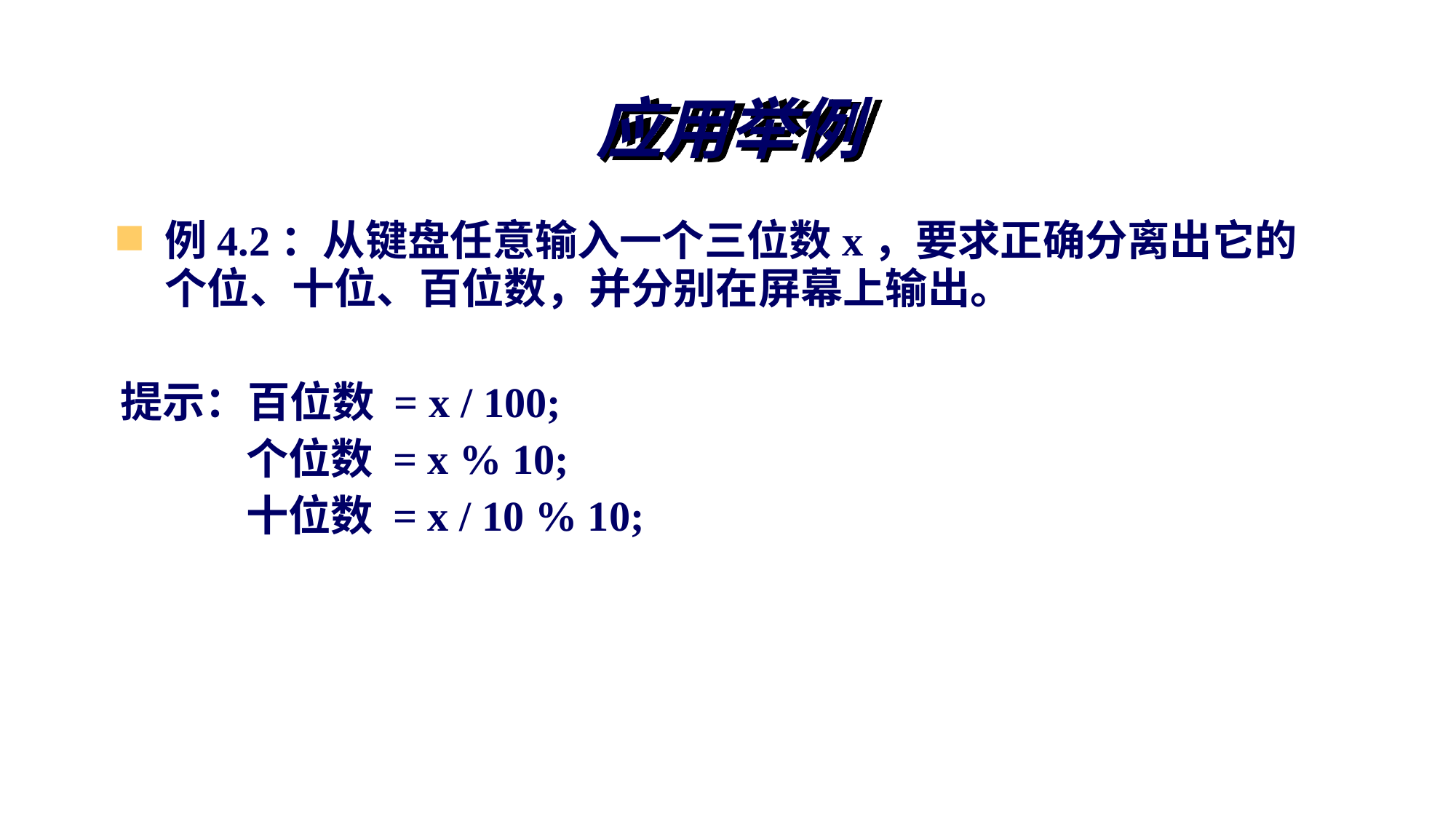

# 应用举例
例4.2：从键盘任意输入一个三位数x，要求正确分离出它的个位、十位、百位数，并分别在屏幕上输出。

提示：百位数 = x / 100;
            个位数 = x % 10;
            十位数 = x / 10 % 10;